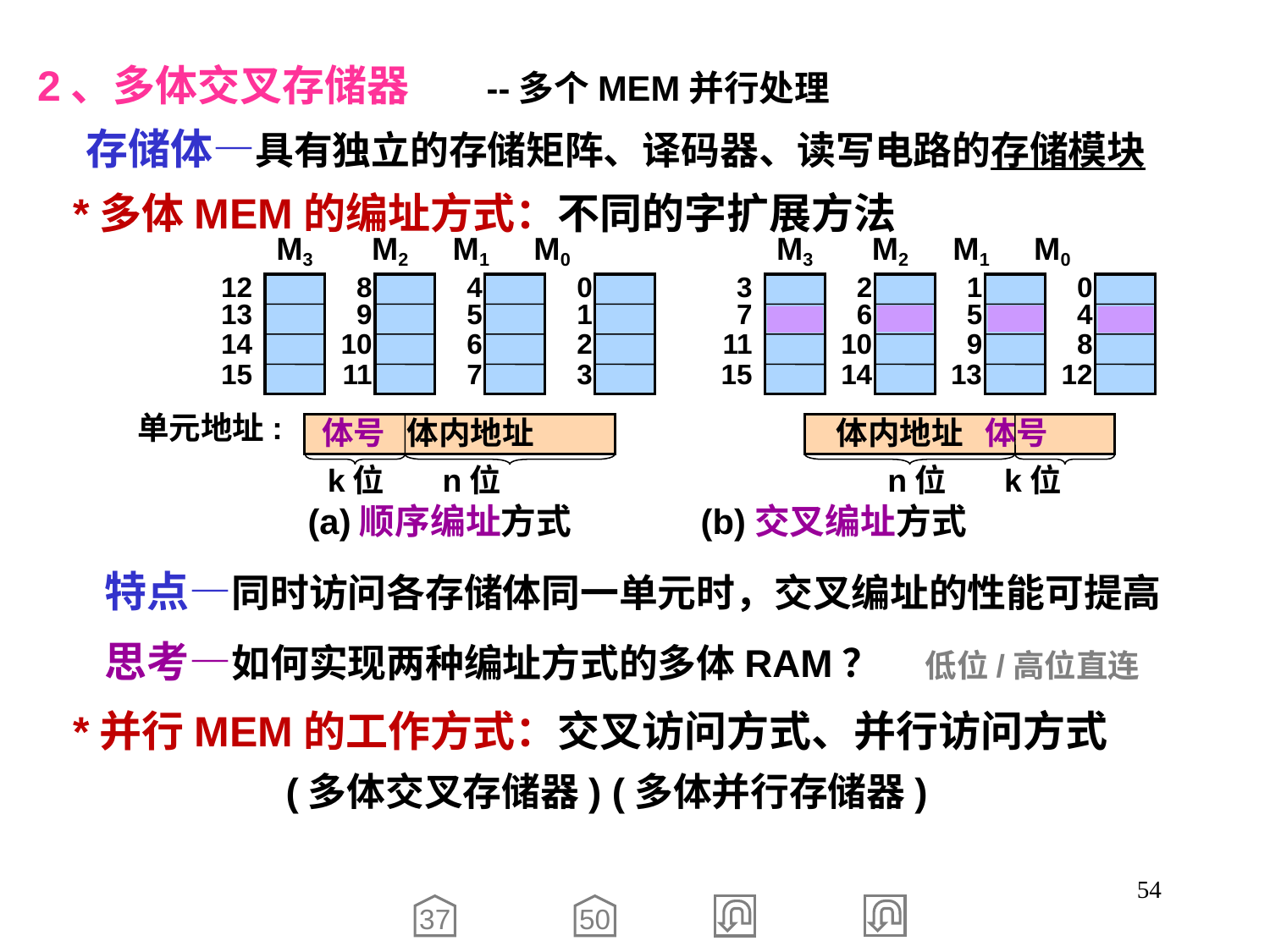

2、多体交叉存储器       --多个MEM并行处理
    存储体—具有独立的存储矩阵、译码器、读写电路的存储模块
   *多体MEM的编址方式：不同的字扩展方法
 M3       M2     M1     M0
 M3       M2     M1     M0
12
13
14
15

8
9
10
11

4
5
6
7

0
1
2
3

3
7
11
15

2
6
10
14

1
5
9
13

0
4
8
12

单元地址:
 体号   体内地址

   体内地址   体号

n位       k位
k位       n位
(a)顺序编址方式               (b)交叉编址方式
      特点—同时访问各存储体同一单元时，交叉编址的性能可提高
      思考—如何实现两种编址方式的多体RAM？     低位/高位直连
   *并行MEM的工作方式：交叉访问方式、并行访问方式
                       (多体交叉存储器) (多体并行存储器)
54

37
50